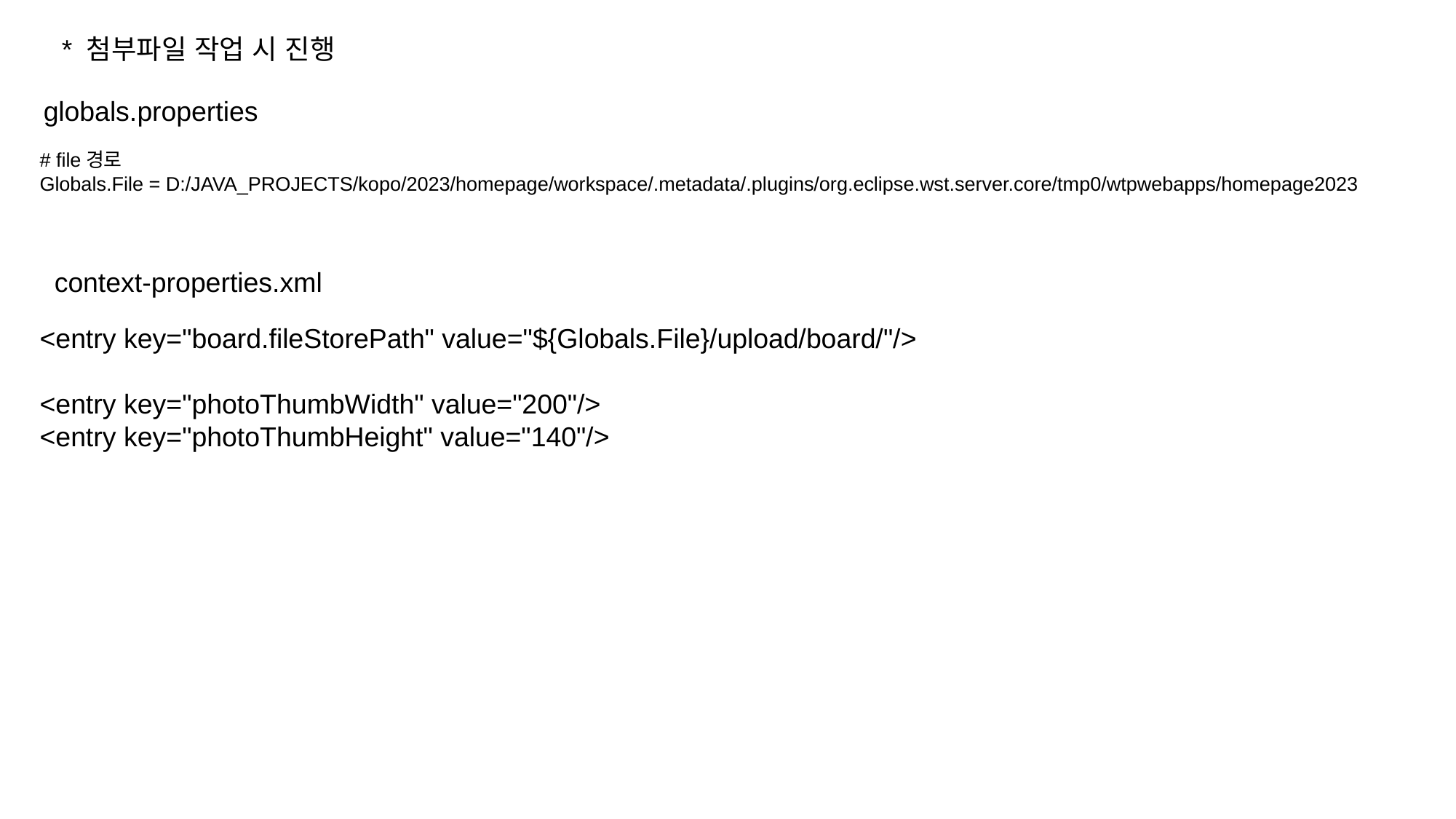

* 첨부파일 작업 시 진행
globals.properties
# file경로
Globals.File = D:/JAVA_PROJECTS/kopo/2023/homepage/workspace/.metadata/.plugins/org.eclipse.wst.server.core/tmp0/wtpwebapps/homepage2023
context-properties.xml
<entry key="board.fileStorePath" value="${Globals.File}/upload/board/"/>

<entry key="photoThumbWidth" value="200"/>
<entry key="photoThumbHeight" value="140"/>